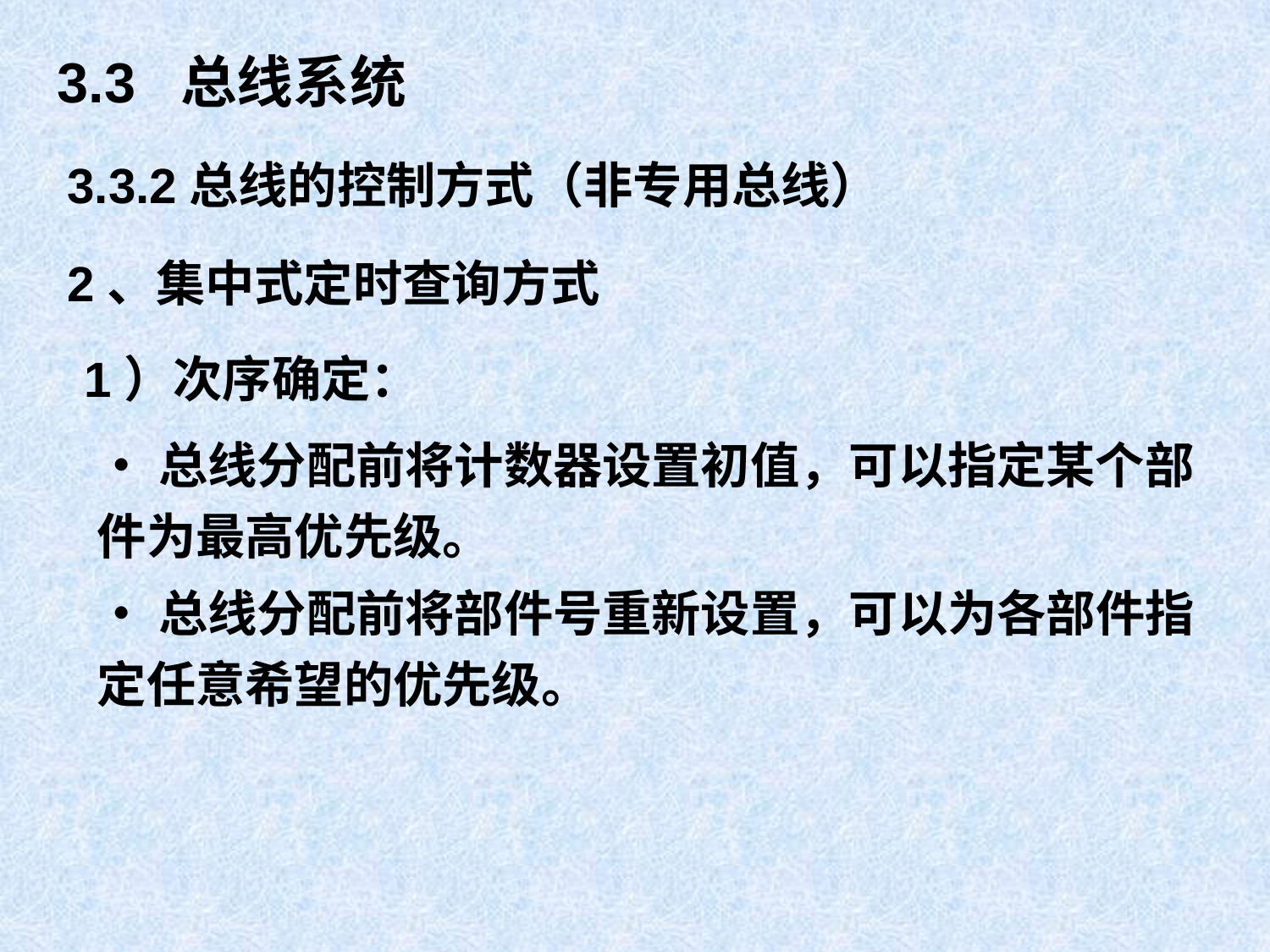

3.3  总线系统
3.3.2总线的控制方式（非专用总线）

2、集中式定时查询方式
1）次序确定：
•总线分配前将计数器设置初值，可以指定某个部件为最高优先级。
•总线分配前将部件号重新设置，可以为各部件指定任意希望的优先级。